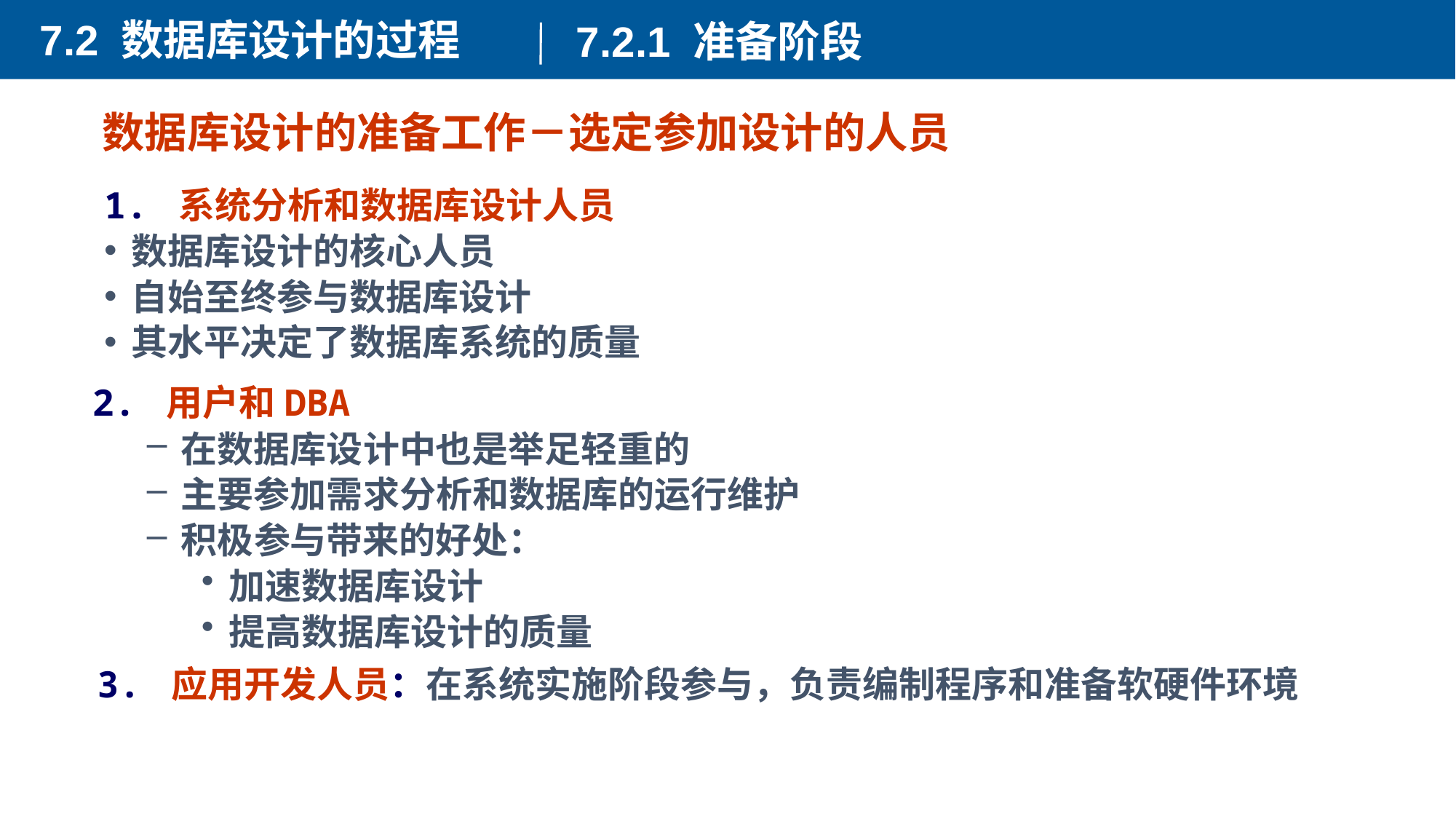

7.2 数据库设计的过程
7.2.1 准备阶段
 数据库设计的准备工作－选定参加设计的人员

1. 系统分析和数据库设计人员
数据库设计的核心人员
自始至终参与数据库设计
其水平决定了数据库系统的质量
2. 用户和DBA
在数据库设计中也是举足轻重的
主要参加需求分析和数据库的运行维护
积极参与带来的好处：
加速数据库设计
提高数据库设计的质量
 3. 应用开发人员：在系统实施阶段参与，负责编制程序和准备软硬件环境